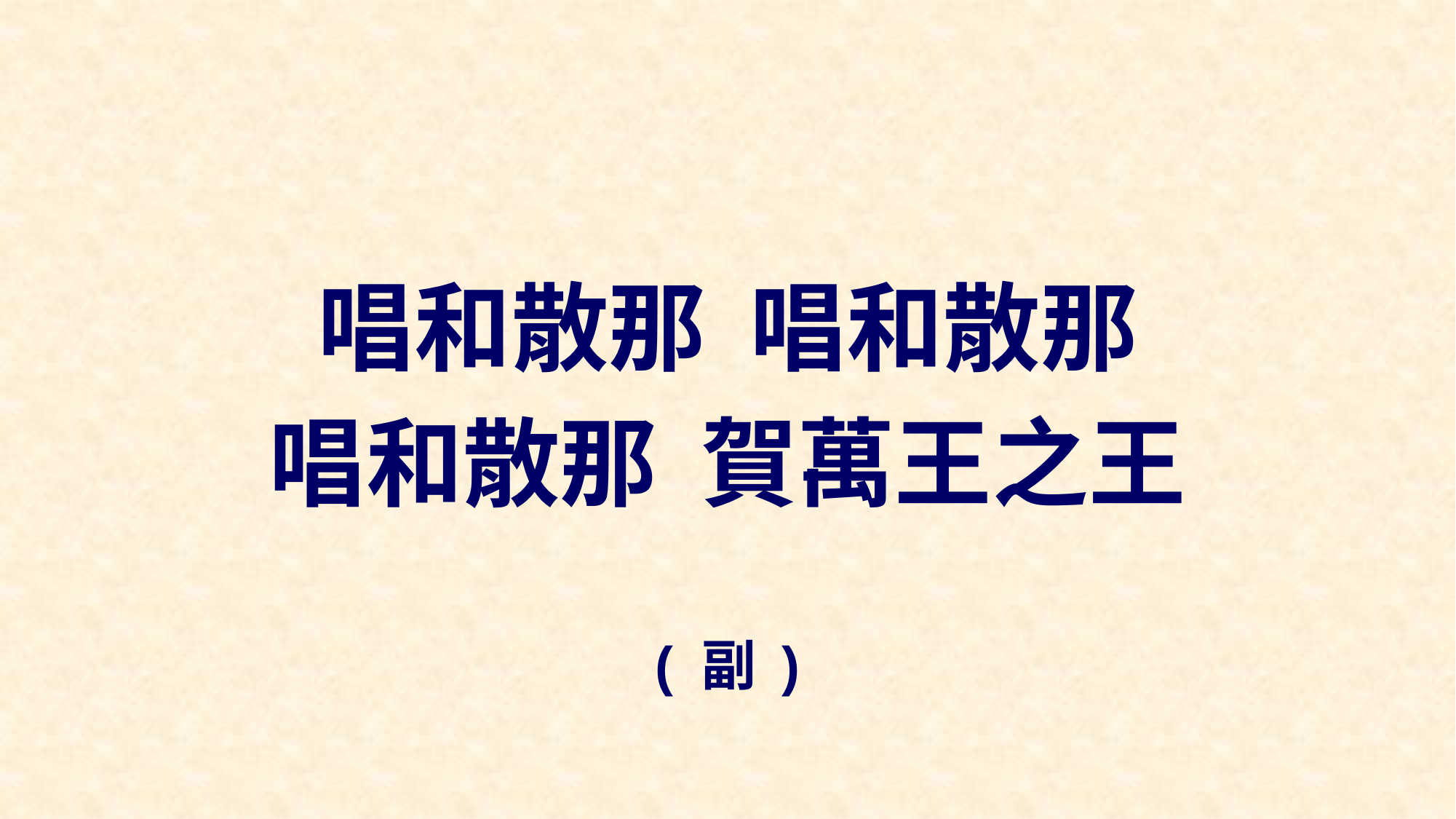

唱和散那  唱和散那
唱和散那  賀萬王之王
( 副 )